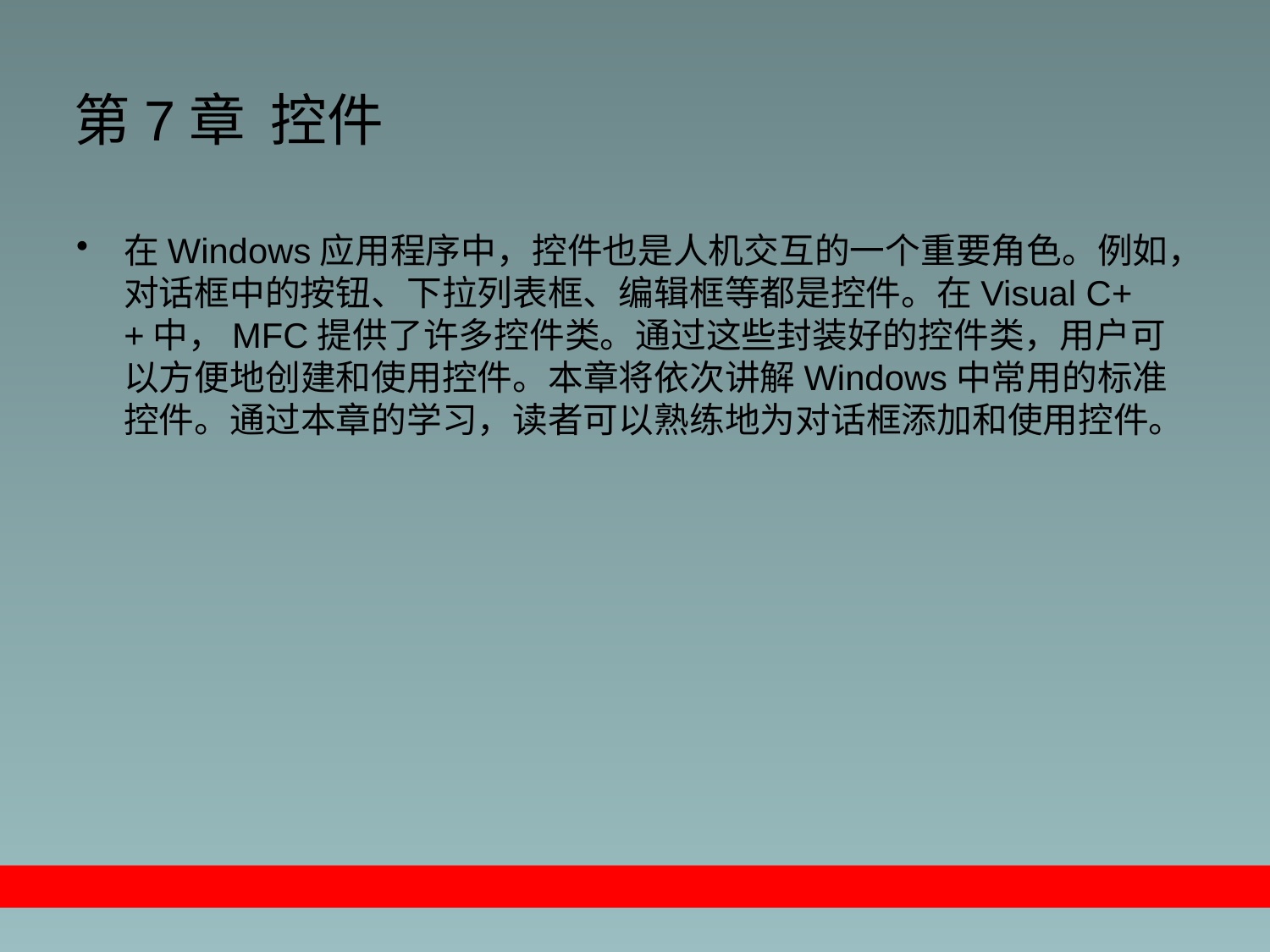

# 第7章  控件
在Windows应用程序中，控件也是人机交互的一个重要角色。例如，对话框中的按钮、下拉列表框、编辑框等都是控件。在Visual C++中，MFC提供了许多控件类。通过这些封装好的控件类，用户可以方便地创建和使用控件。本章将依次讲解Windows中常用的标准控件。通过本章的学习，读者可以熟练地为对话框添加和使用控件。